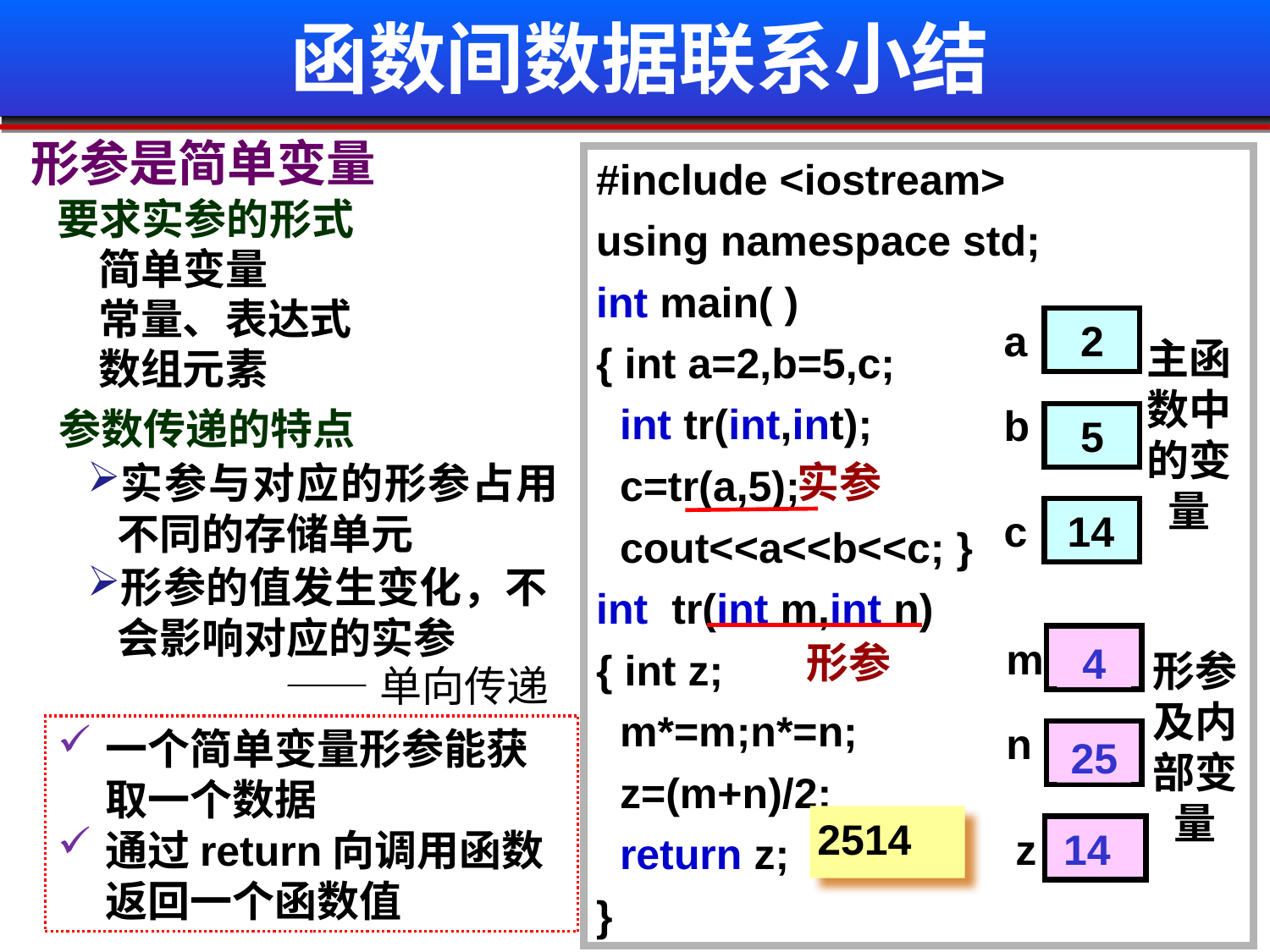

# 函数间数据联系小结

 形参是简单变量

#include <iostream>
using namespace std;
int main( )
{ int a=2,b=5,c;
  int tr(int,int);
  c=tr(a,5);
  cout<<a<<b<<c; }
int  tr(int m,int n)
{ int z;
  m*=m;n*=n;
  z=(m+n)/2;
  return z;
}
要求实参的形式
 简单变量
 常量、表达式
a

  2
主函数中的变量
 数组元素
b

参数传递的特点
  5
实参与对应的形参占用不同的存储单元
实参
c

14
形参的值发生变化，不会影响对应的实参
m

2
形参
4
形参及内部变量
——单向传递
n

一个简单变量形参能获取一个数据
通过return向调用函数返回一个函数值
5
25

2514
z

14